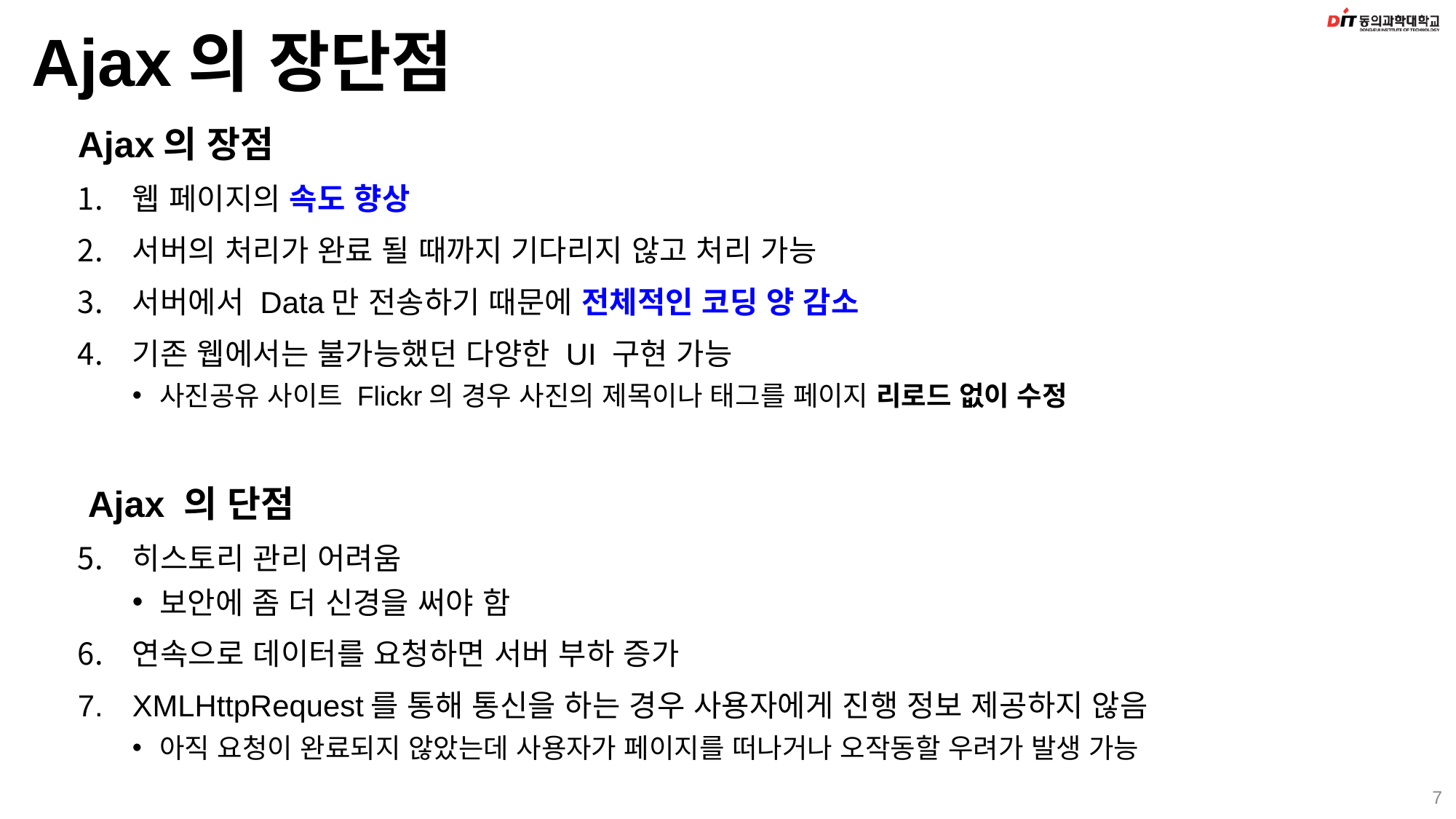

# Ajax의 장단점
Ajax의 장점
웹 페이지의 속도 향상
서버의 처리가 완료 될 때까지 기다리지 않고 처리 가능
서버에서 Data만 전송하기 때문에 전체적인 코딩 양 감소
기존 웹에서는 불가능했던 다양한 UI 구현 가능
사진공유 사이트 Flickr의 경우 사진의 제목이나 태그를 페이지 리로드 없이 수정

 Ajax 의 단점
히스토리 관리 어려움
보안에 좀 더 신경을 써야 함
연속으로 데이터를 요청하면 서버 부하 증가
XMLHttpRequest를 통해 통신을 하는 경우 사용자에게 진행 정보 제공하지 않음
아직 요청이 완료되지 않았는데 사용자가 페이지를 떠나거나 오작동할 우려가 발생 가능
7